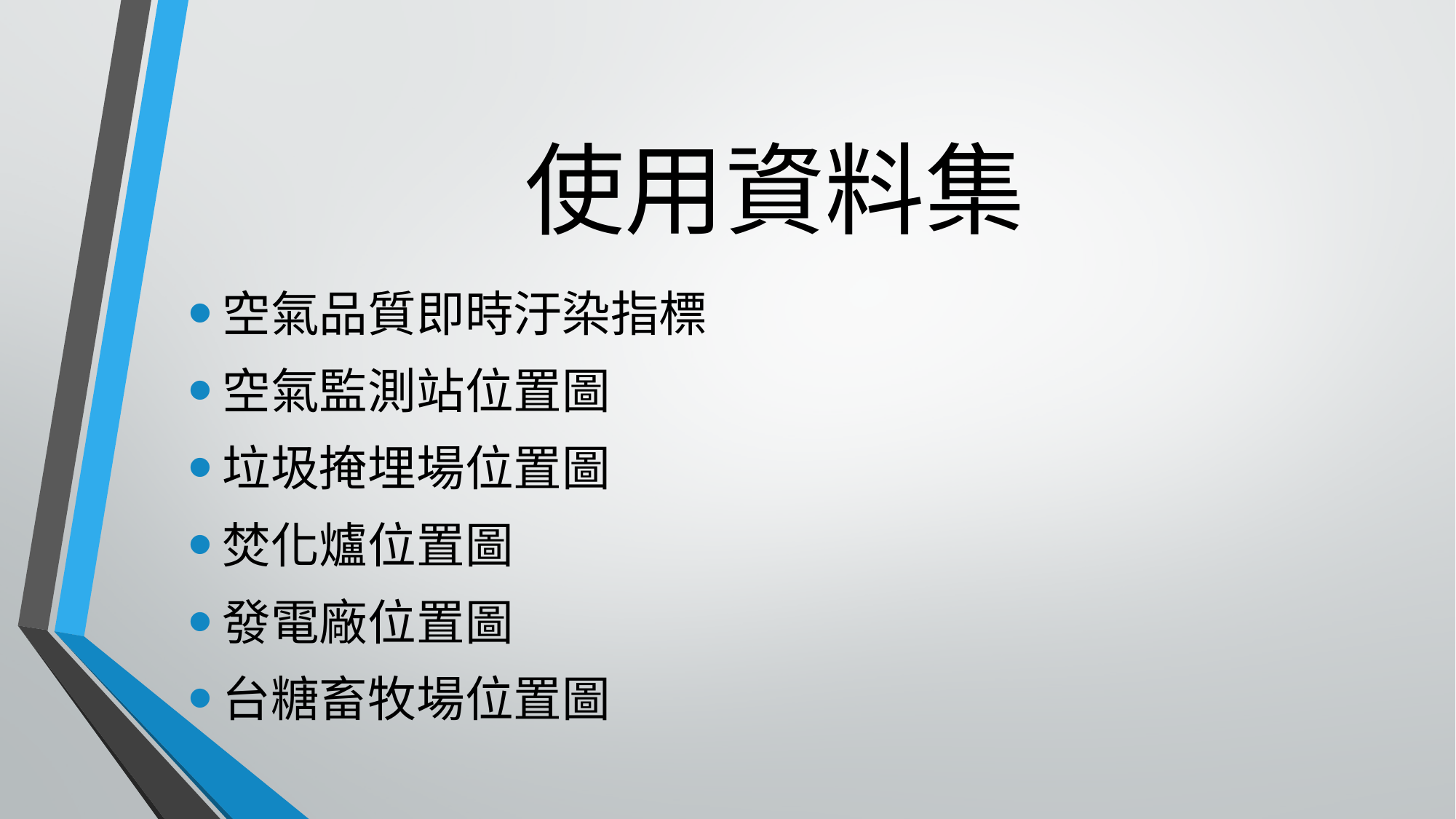

# 使用資料集
空氣品質即時汙染指標
空氣監測站位置圖
垃圾掩埋場位置圖
焚化爐位置圖
發電廠位置圖
台糖畜牧場位置圖